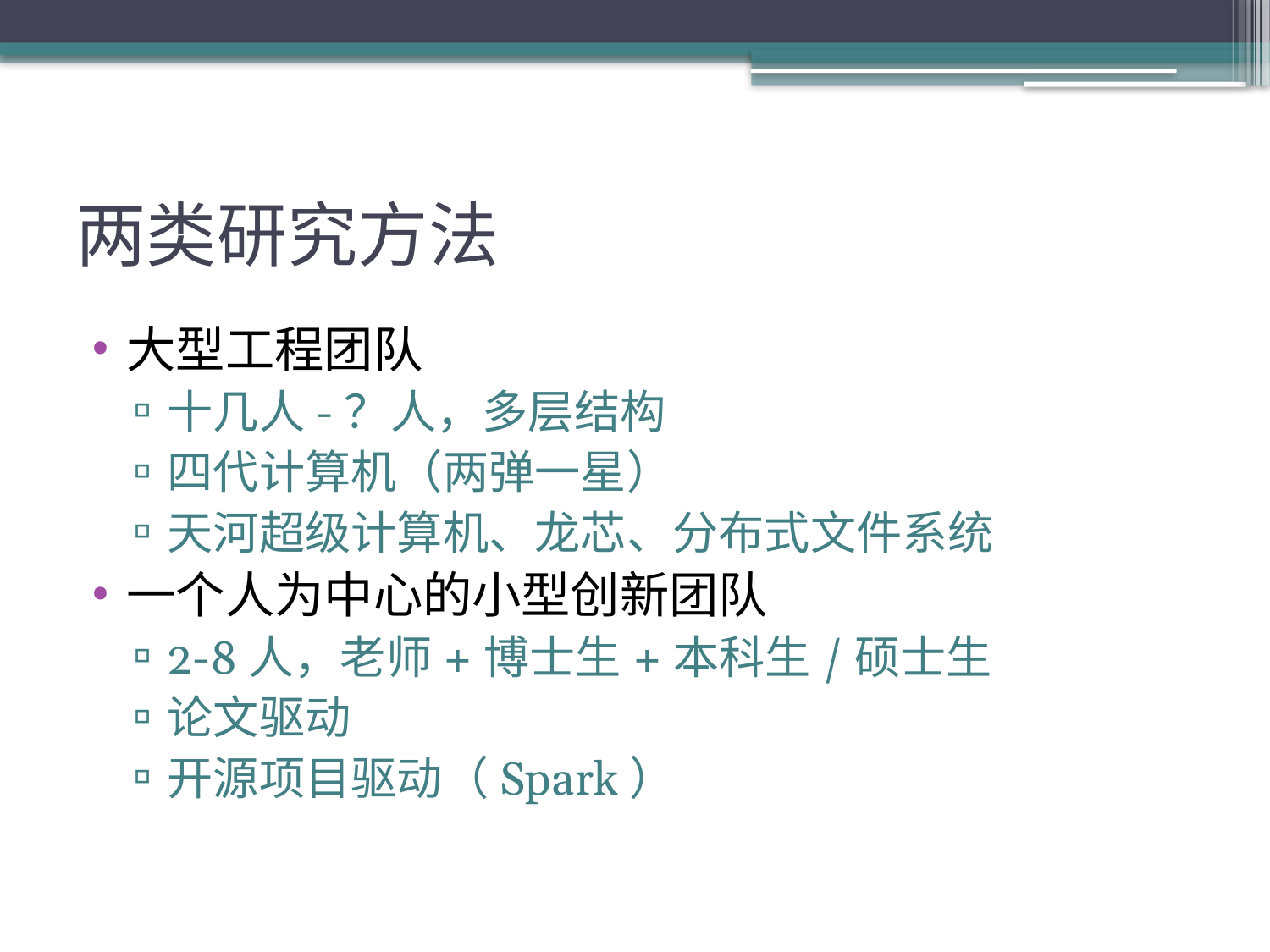

# 两类研究方法
大型工程团队
十几人-？人，多层结构
四代计算机（两弹一星）
天河超级计算机、龙芯、分布式文件系统
一个人为中心的小型创新团队
2-8人，老师+博士生+本科生/硕士生
论文驱动
开源项目驱动（Spark）